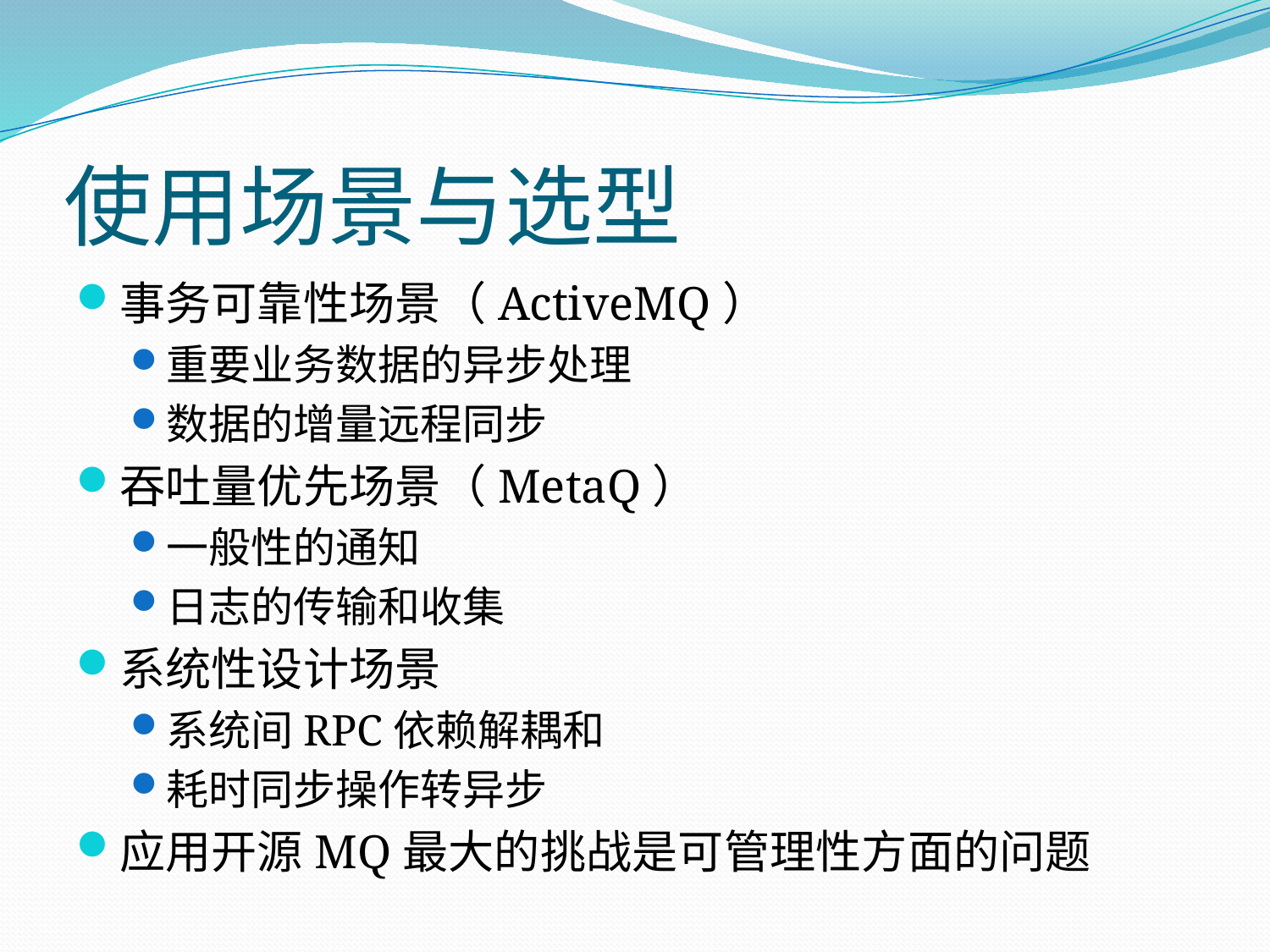

# 使用场景与选型
事务可靠性场景（ActiveMQ）
重要业务数据的异步处理
数据的增量远程同步
吞吐量优先场景（MetaQ）
一般性的通知
日志的传输和收集
系统性设计场景
系统间RPC依赖解耦和
耗时同步操作转异步
应用开源MQ最大的挑战是可管理性方面的问题